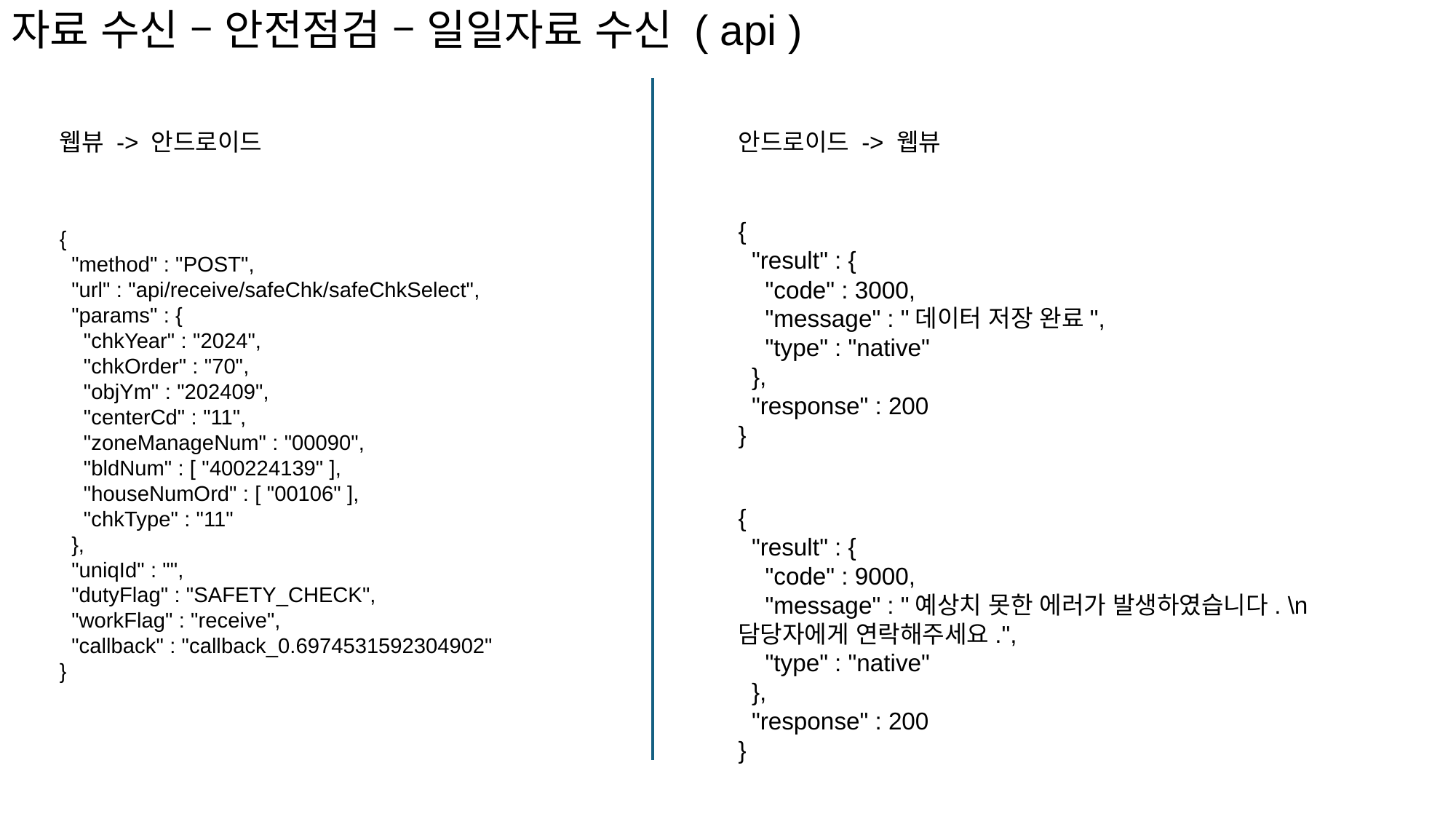

# 자료 수신 – 안전점검 – 일일자료 수신 ( api )
웹뷰 -> 안드로이드
안드로이드 -> 웹뷰
{
  "result" : {
    "code" : 3000,
    "message" : "데이터 저장 완료",
    "type" : "native"
  },
  "response" : 200
}
{
  "method" : "POST",
  "url" : "api/receive/safeChk/safeChkSelect",
  "params" : {
    "chkYear" : "2024",
    "chkOrder" : "70",
    "objYm" : "202409",
    "centerCd" : "11",
    "zoneManageNum" : "00090",
    "bldNum" : [ "400224139" ],
    "houseNumOrd" : [ "00106" ],
    "chkType" : "11"
  },
  "uniqId" : "",
  "dutyFlag" : "SAFETY_CHECK",
  "workFlag" : "receive",
  "callback" : "callback_0.6974531592304902"
}
{
  "result" : {
    "code" : 9000,
    "message" : "예상치 못한 에러가 발생하였습니다. \n담당자에게 연락해주세요.",
    "type" : "native"
  },
  "response" : 200
}